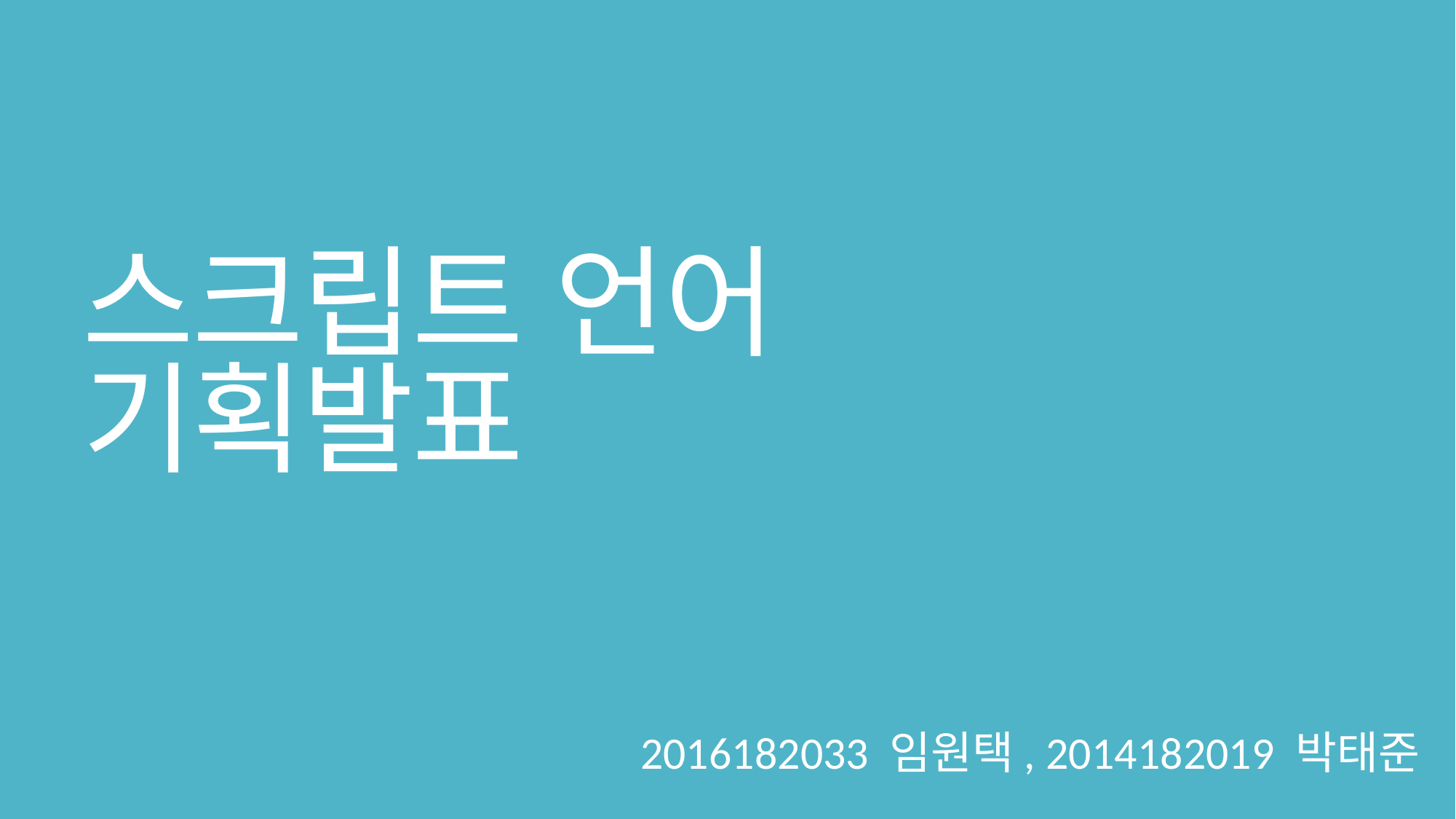

# 스크립트 언어 기획발표
2016182033 임원택, 2014182019 박태준